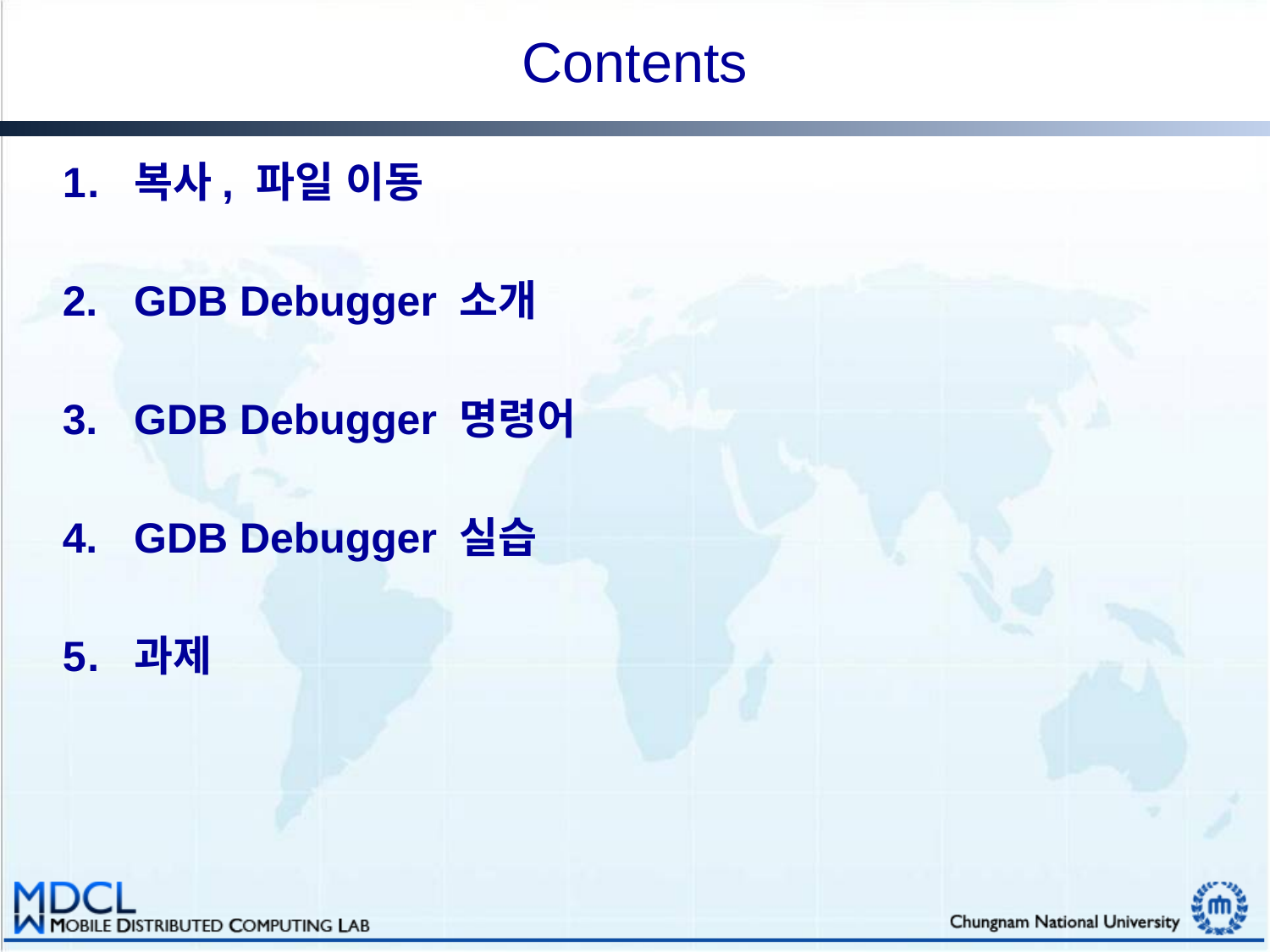

# Contents
복사, 파일 이동

GDB Debugger 소개

GDB Debugger 명령어

GDB Debugger 실습

과제